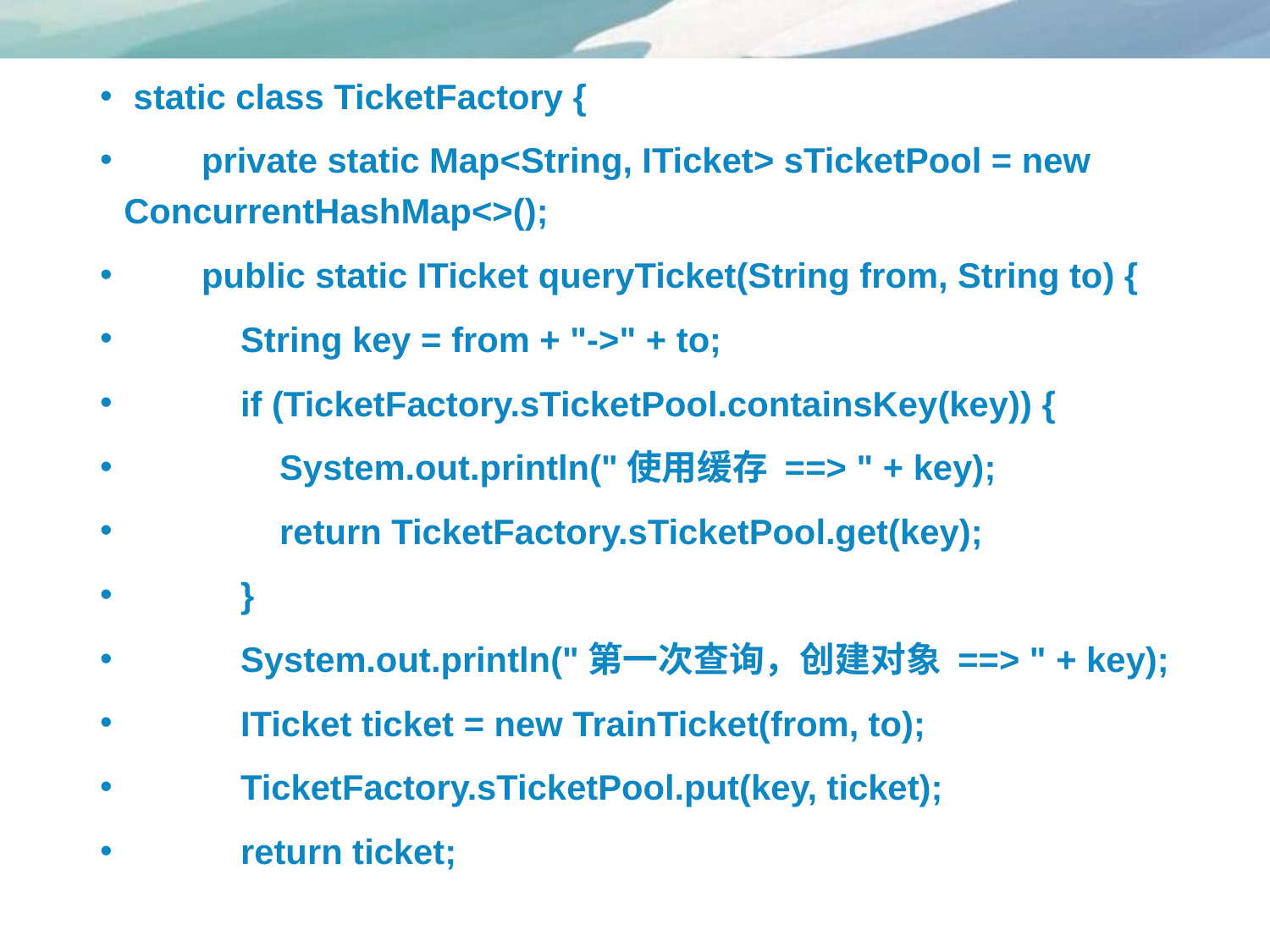

# .
 static class TicketFactory {
        private static Map<String, ITicket> sTicketPool = new ConcurrentHashMap<>();
        public static ITicket queryTicket(String from, String to) {
            String key = from + "->" + to;
            if (TicketFactory.sTicketPool.containsKey(key)) {
                System.out.println("使用缓存 ==> " + key);
                return TicketFactory.sTicketPool.get(key);
            }
            System.out.println("第一次查询，创建对象 ==> " + key);
            ITicket ticket = new TrainTicket(from, to);
            TicketFactory.sTicketPool.put(key, ticket);
            return ticket;